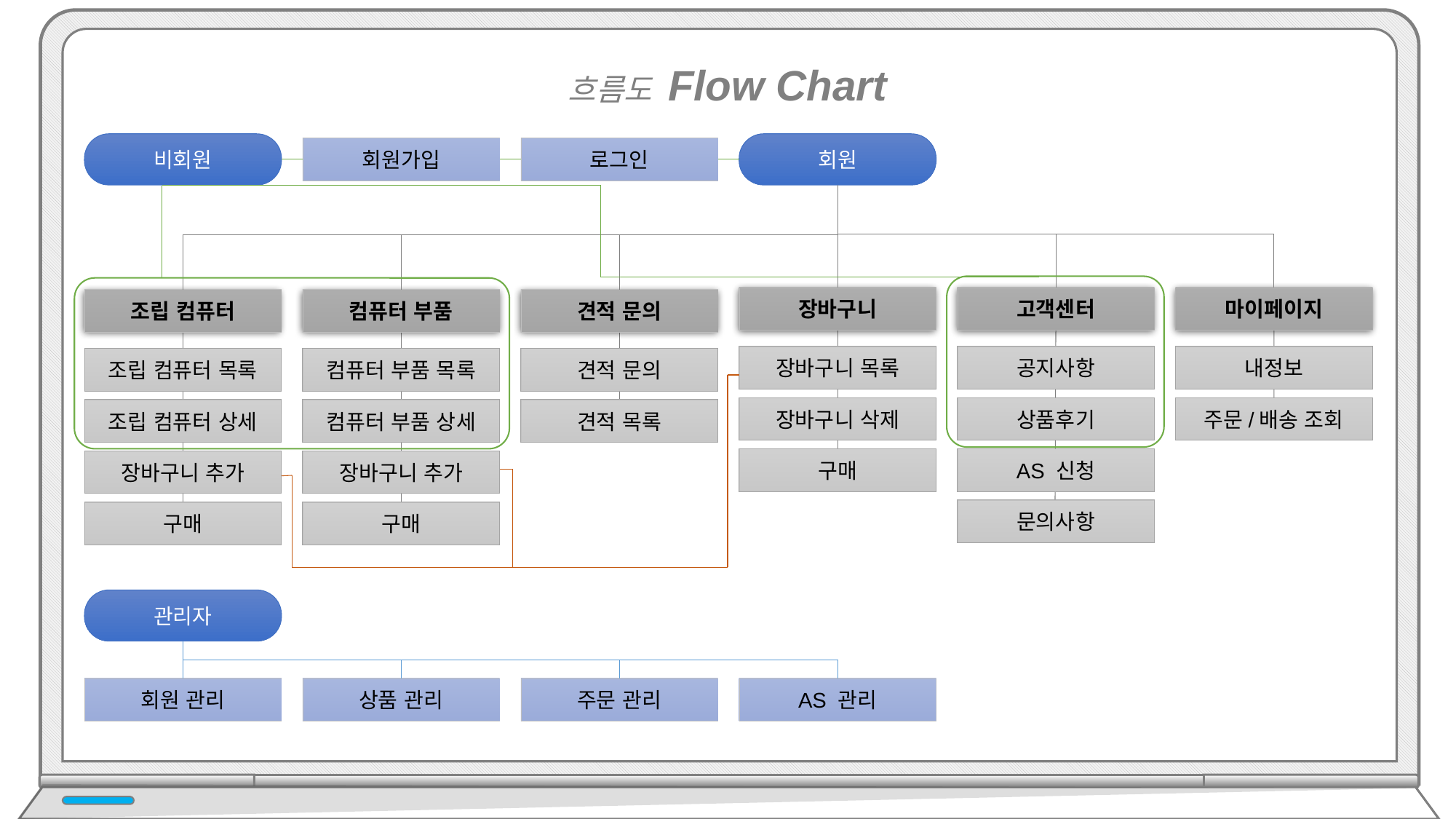

흐름도 Flow Chart
비회원
회원
회원가입
로그인

장바구니
장바구니 목록
장바구니 삭제
구매
고객센터
공지사항
상품후기
AS 신청
문의사항
마이페이지
내정보
주문/배송 조회
조립 컴퓨터
조립 컴퓨터 목록
조립 컴퓨터 상세
장바구니 추가
구매
컴퓨터 부품
컴퓨터 부품 목록
컴퓨터 부품 상세
장바구니 추가
구매
견적 문의
견적 문의
견적 목록
관리자
회원 관리
상품 관리
주문 관리
AS 관리